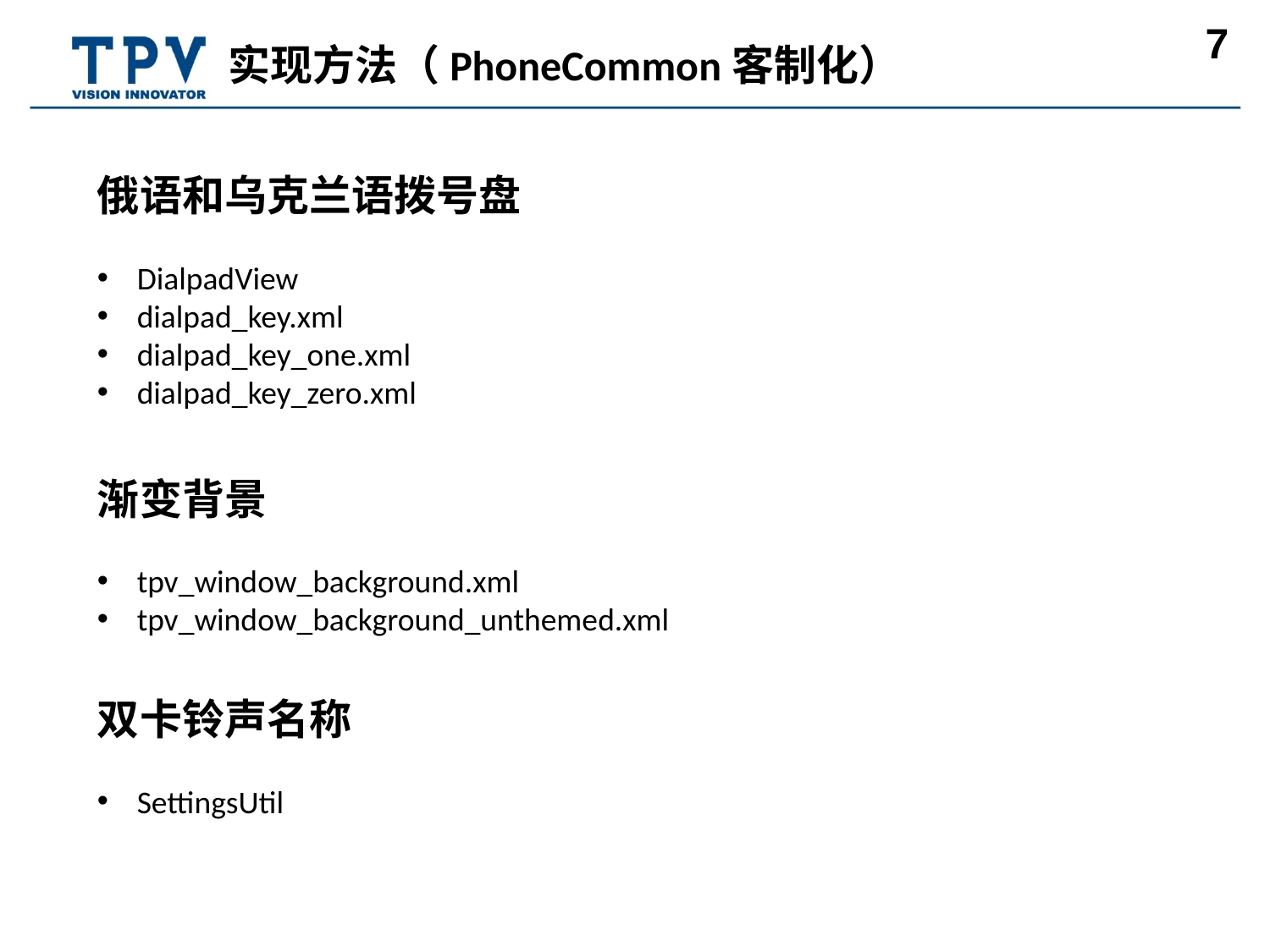

实现方法（PhoneCommon客制化）
俄语和乌克兰语拨号盘

DialpadView
dialpad_key.xml
dialpad_key_one.xml
dialpad_key_zero.xml
渐变背景

tpv_window_background.xml
tpv_window_background_unthemed.xml
双卡铃声名称

SettingsUtil